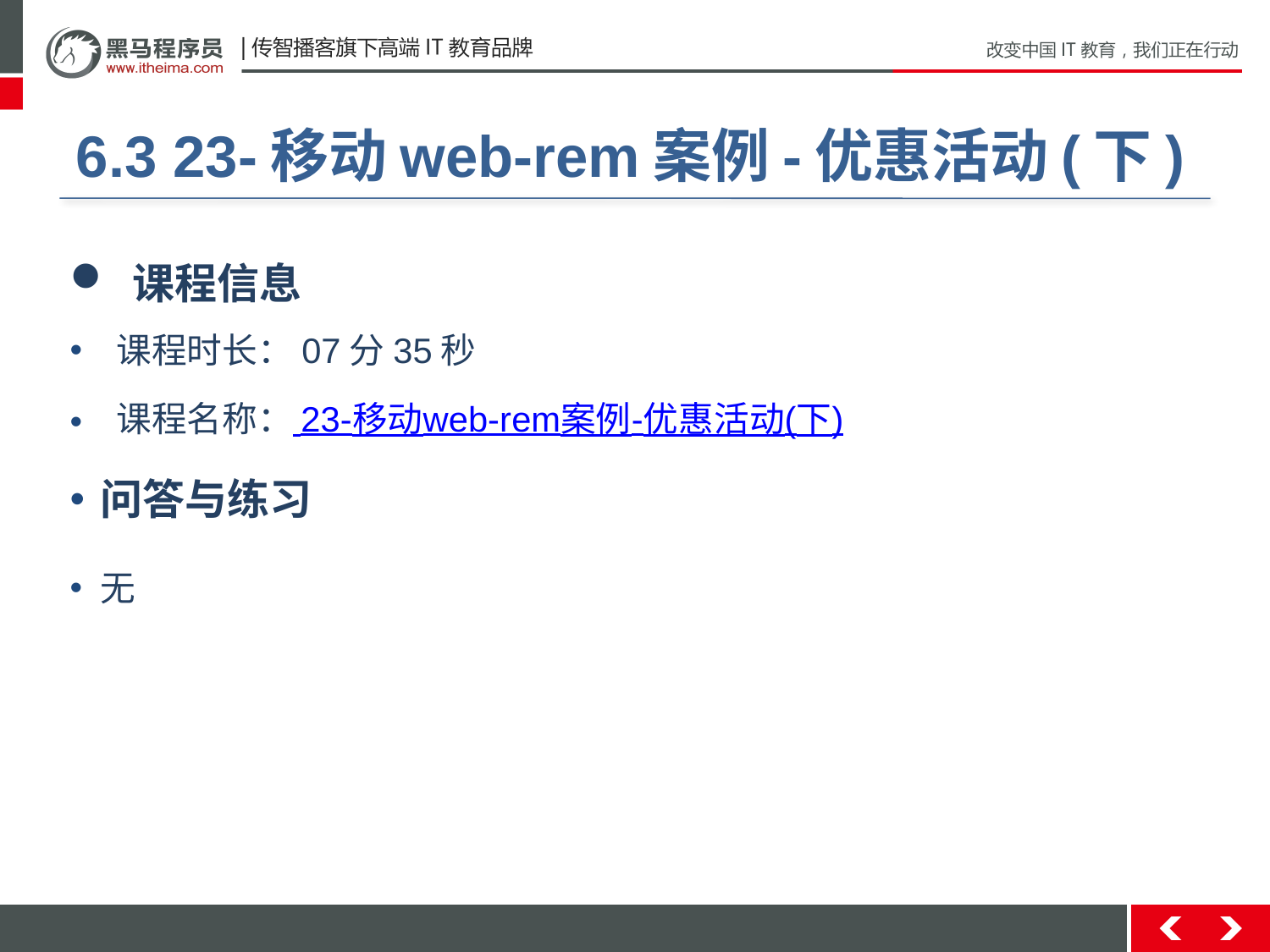

#
6.3 23-移动web-rem案例-优惠活动(下)
 课程信息
 课程时长：07分35秒
 课程名称： 23-移动web-rem案例-优惠活动(下)
问答与练习
无